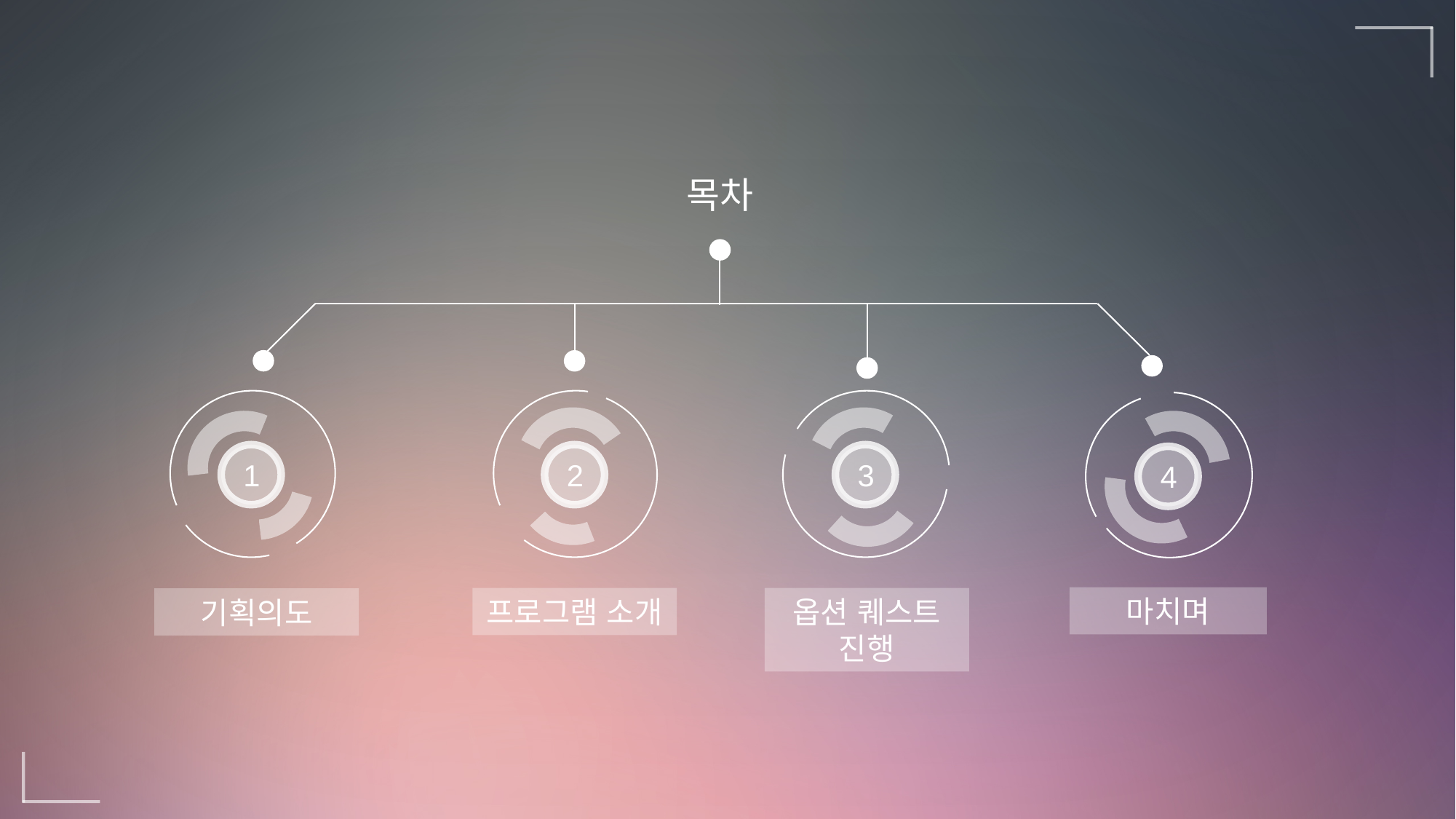

목차

2

3

1

4
마치며
프로그램 소개
옵션 퀘스트 진행
기획의도